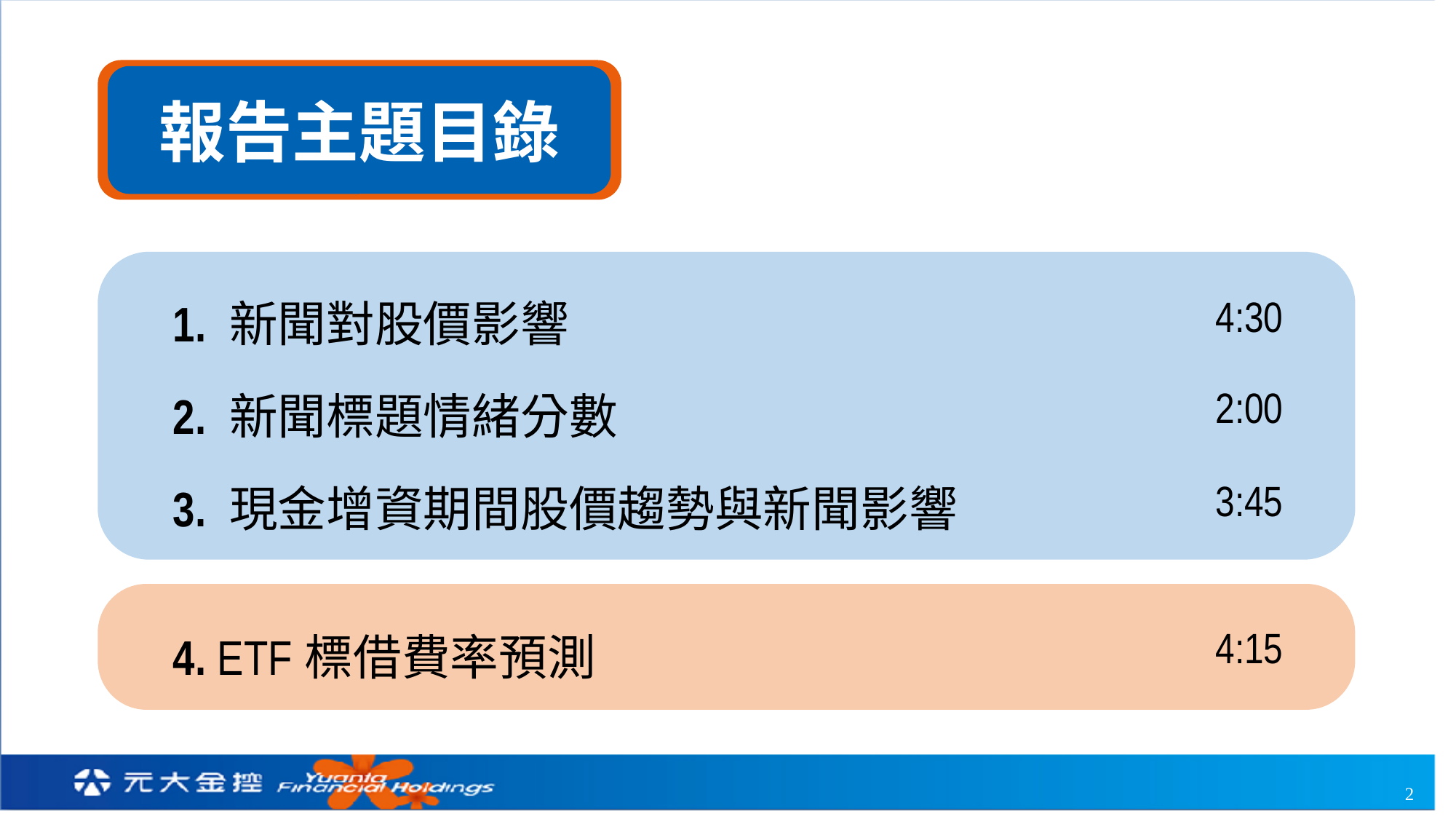

報告主題目錄

1. 新聞對股價影響
2. 新聞標題情緒分數
3. 現金增資期間股價趨勢與新聞影響

4. ETF標借費率預測
4:30
2:00
3:45

4:15
2